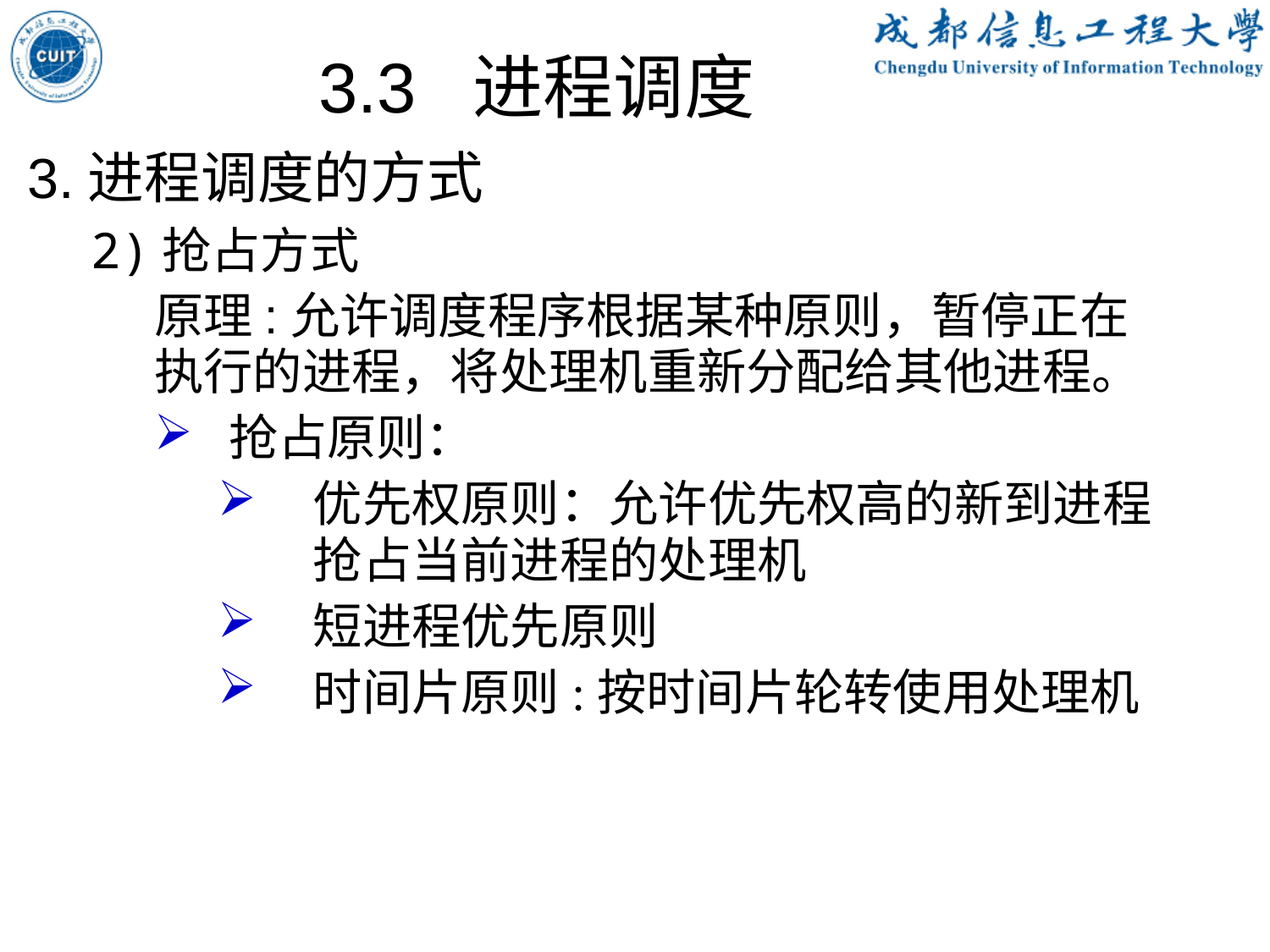

3.3  进程调度
3.进程调度的方式
2)抢占方式
原理:允许调度程序根据某种原则，暂停正在执行的进程，将处理机重新分配给其他进程。
抢占原则：
优先权原则：允许优先权高的新到进程抢占当前进程的处理机
短进程优先原则
时间片原则:按时间片轮转使用处理机